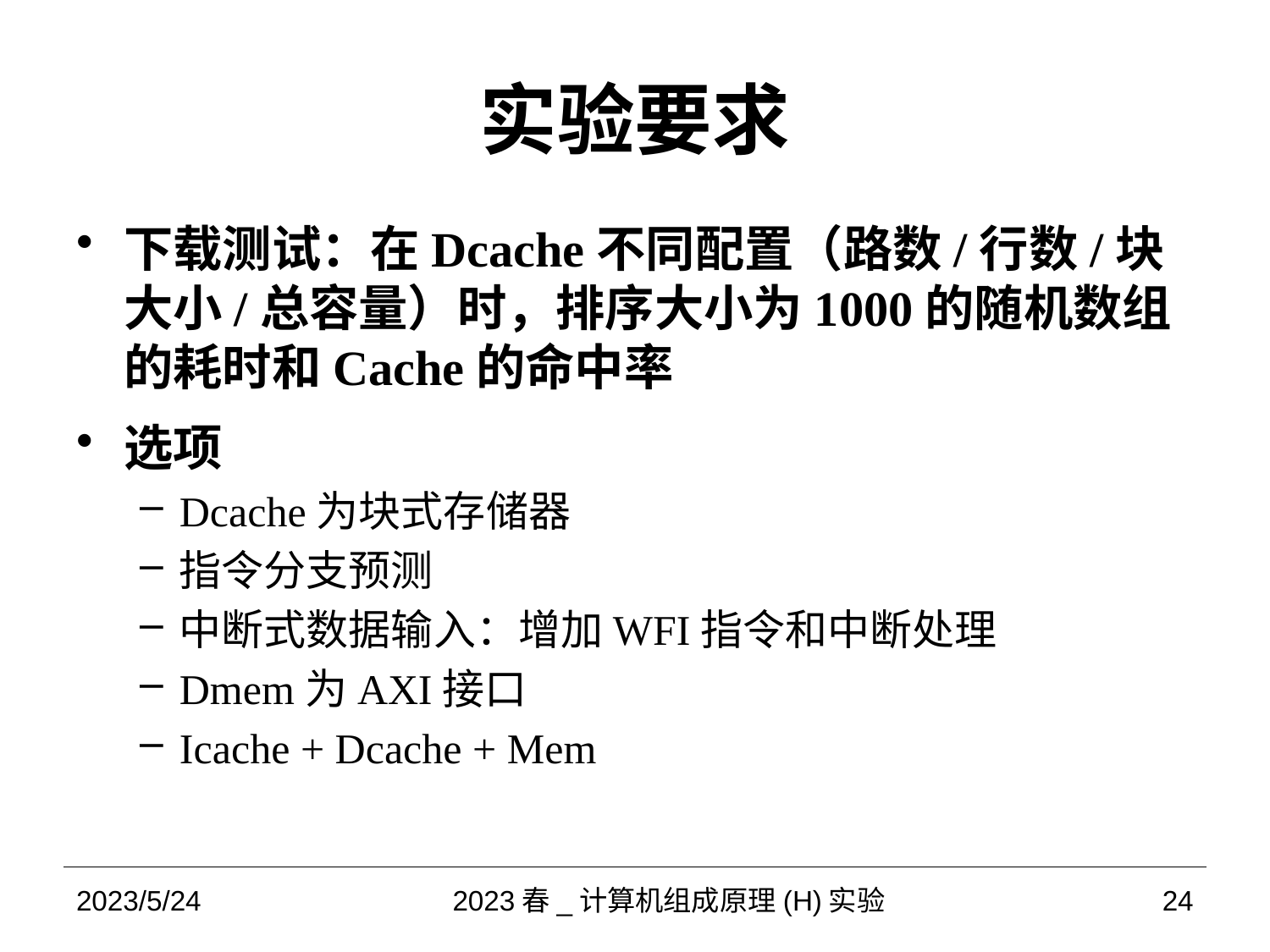

# 实验要求
下载测试：在Dcache不同配置（路数/行数/块大小/总容量）时，排序大小为1000的随机数组的耗时和Cache的命中率
选项
Dcache为块式存储器
指令分支预测
中断式数据输入：增加WFI指令和中断处理
Dmem为AXI接口
Icache + Dcache + Mem
2023/5/24
2023春_计算机组成原理(H)实验
24